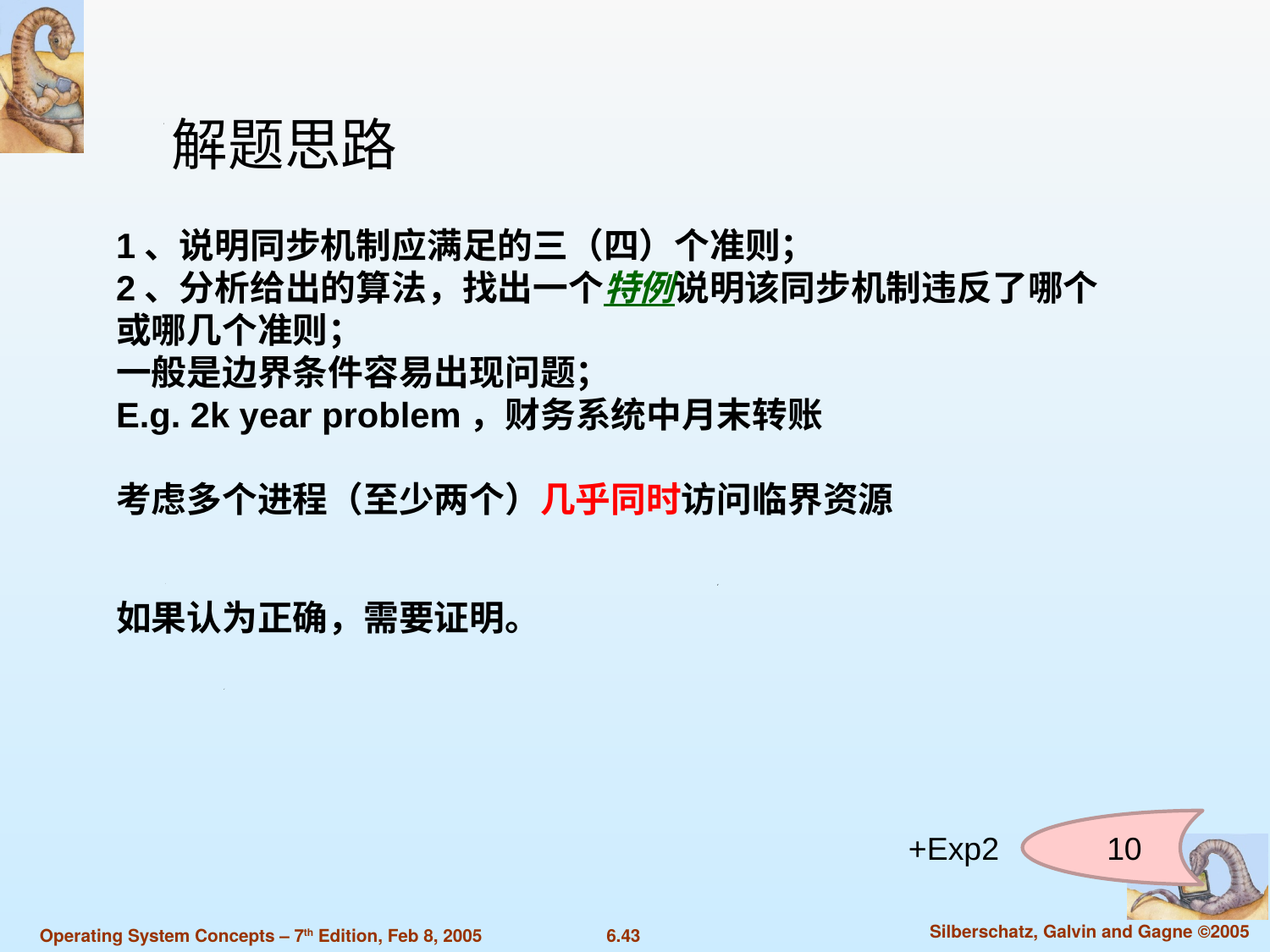

解题思路
1、说明同步机制应满足的三（四）个准则；
2、分析给出的算法，找出一个特例说明该同步机制违反了哪个或哪几个准则；
一般是边界条件容易出现问题；
E.g. 2k year problem，财务系统中月末转账

考虑多个进程（至少两个）几乎同时访问临界资源

如果认为正确，需要证明。
10
+Exp2